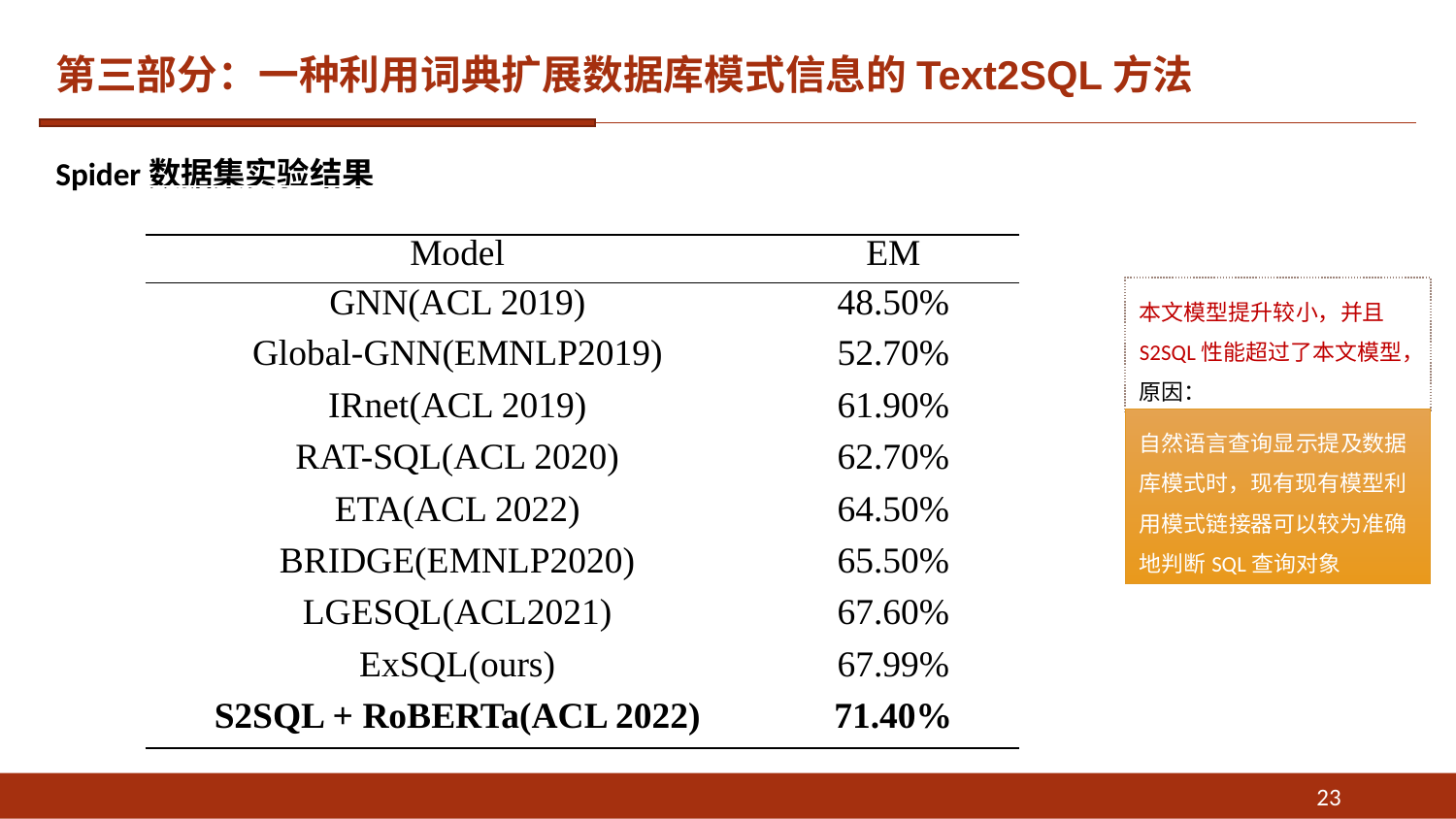

# 第三部分：一种利用词典扩展数据库模式信息的Text2SQL方法
Spider数据集实验结果
|  |  |
| --- | --- |
| Model | EM |
| GNN(ACL 2019) | 48.50% |
| Global-GNN(EMNLP2019) | 52.70% |
| IRnet(ACL 2019) | 61.90% |
| RAT-SQL(ACL 2020) | 62.70% |
| ETA(ACL 2022) | 64.50% |
| BRIDGE(EMNLP2020) | 65.50% |
| LGESQL(ACL2021) | 67.60% |
| ExSQL(ours) | 67.99% |
| S2SQL + RoBERTa(ACL 2022) | 71.40% |
本文模型提升较小，并且S2SQL性能超过了本文模型，原因：
自然语言查询显示提及数据库模式时，现有现有模型利用模式链接器可以较为准确地判断SQL查询对象
23